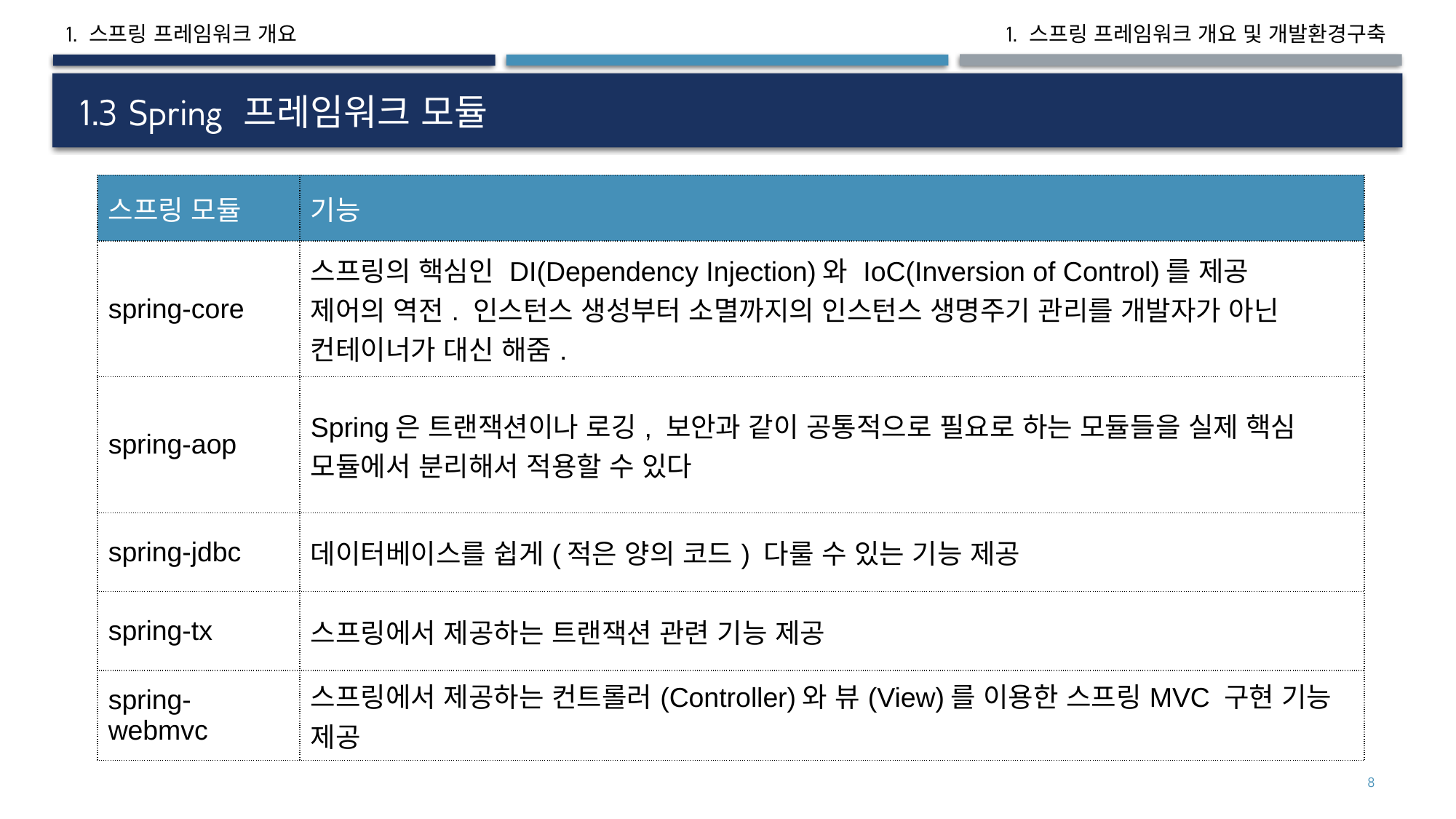

1. 스프링 프레임워크 개요
# 1.3 Spring 프레임워크 모듈
| 스프링 모듈 | 기능 |
| --- | --- |
| spring-core | 스프링의 핵심인 DI(Dependency Injection)와 IoC(Inversion of Control)를 제공 제어의 역전. 인스턴스 생성부터 소멸까지의 인스턴스 생명주기 관리를 개발자가 아닌 컨테이너가 대신 해줌. |
| spring-aop | Spring은 트랜잭션이나 로깅, 보안과 같이 공통적으로 필요로 하는 모듈들을 실제 핵심 모듈에서 분리해서 적용할 수 있다 |
| spring-jdbc | 데이터베이스를 쉽게(적은 양의 코드) 다룰 수 있는 기능 제공 |
| spring-tx | 스프링에서 제공하는 트랜잭션 관련 기능 제공 |
| spring-webmvc | 스프링에서 제공하는 컨트롤러(Controller)와 뷰(View)를 이용한 스프링MVC 구현 기능 제공 |
8